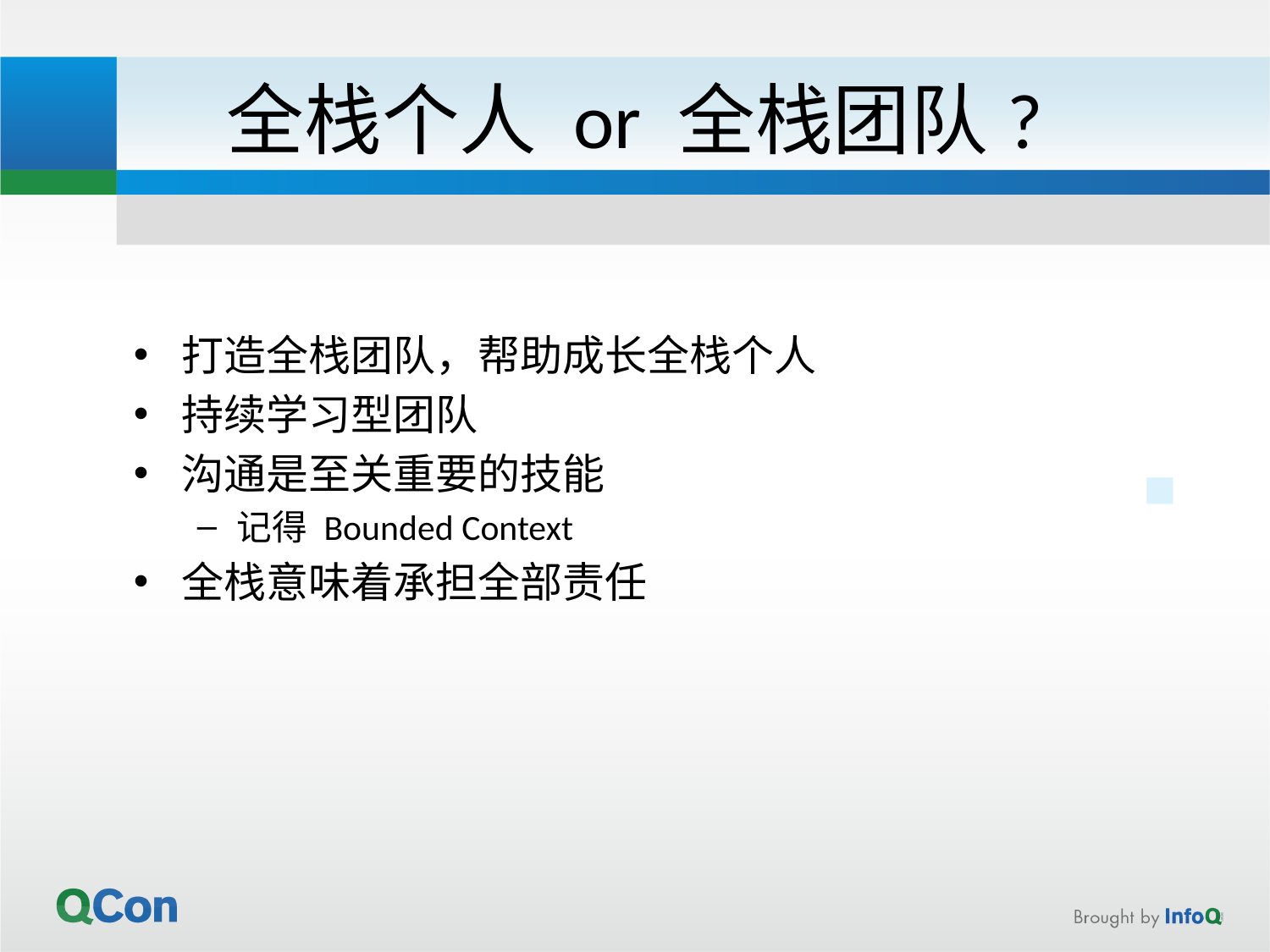

# 全栈个人 or 全栈团队?
打造全栈团队，帮助成长全栈个人
持续学习型团队
沟通是至关重要的技能
记得 Bounded Context
全栈意味着承担全部责任